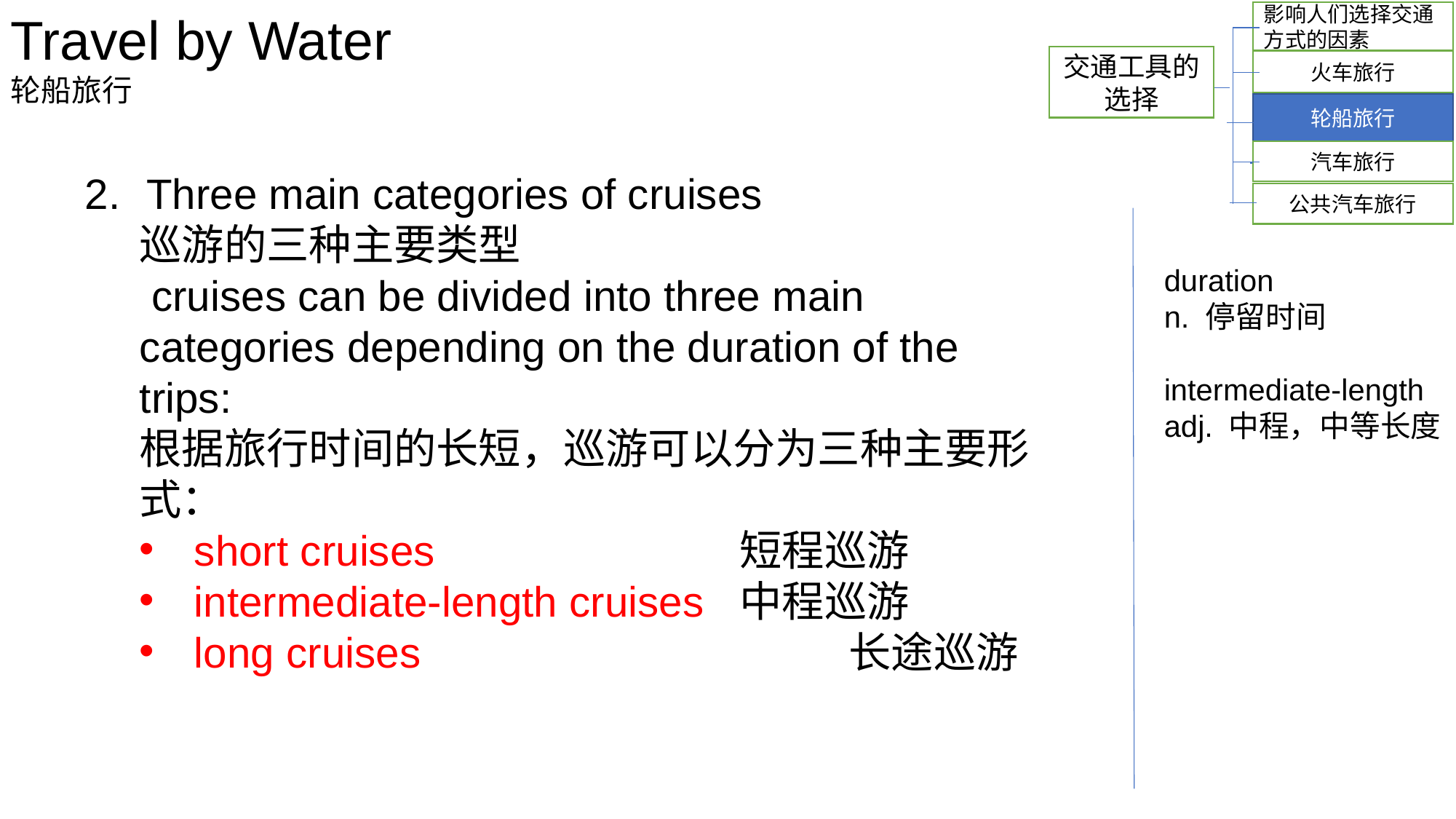

Travel by Water
轮船旅行
影响人们选择交通方式的因素
交通工具的选择
火车旅行
轮船旅行
汽车旅行
Three main categories of cruises
巡游的三种主要类型
 cruises can be divided into three main categories depending on the duration of the trips:
根据旅行时间的长短，巡游可以分为三种主要形式：
short cruises			短程巡游
intermediate-length cruises 	中程巡游
long cruises				长途巡游
公共汽车旅行
 duration
 n. 停留时间

 intermediate-length
 adj. 中程，中等长度